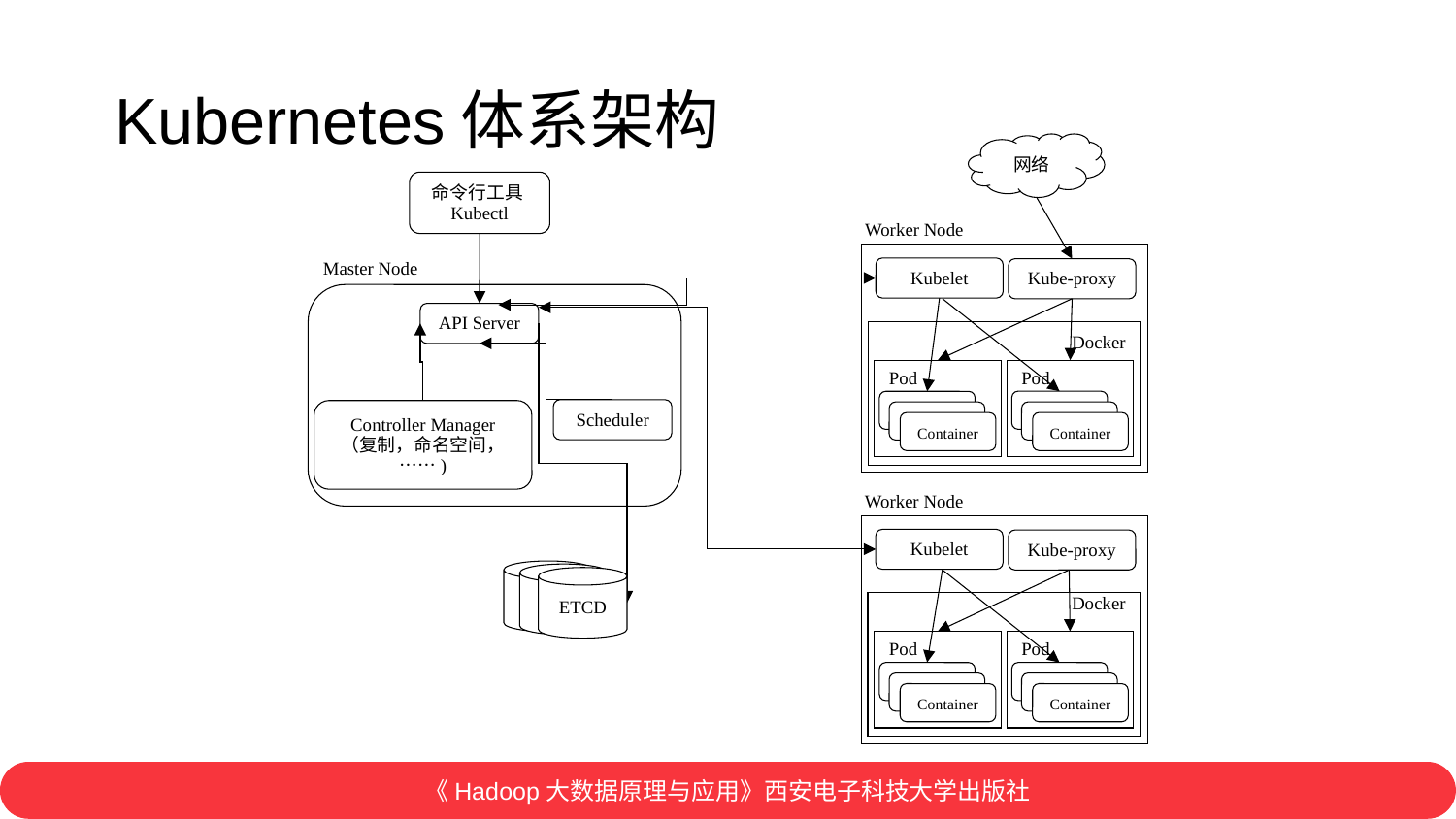

# Kubernetes体系架构

网络
命令行工具Kubectl
Worker Node

Master Node
Kubelet
Kube-proxy

API Server
Docker

Pod

Pod

Container
Container
Scheduler
Controller Manager
（复制，命名空间，……)
Container
Container
Container
Container
Worker Node

Kubelet
Kube-proxy

ETCD
Docker

Pod

Pod

Container
Container
Container
Container
Container
Container